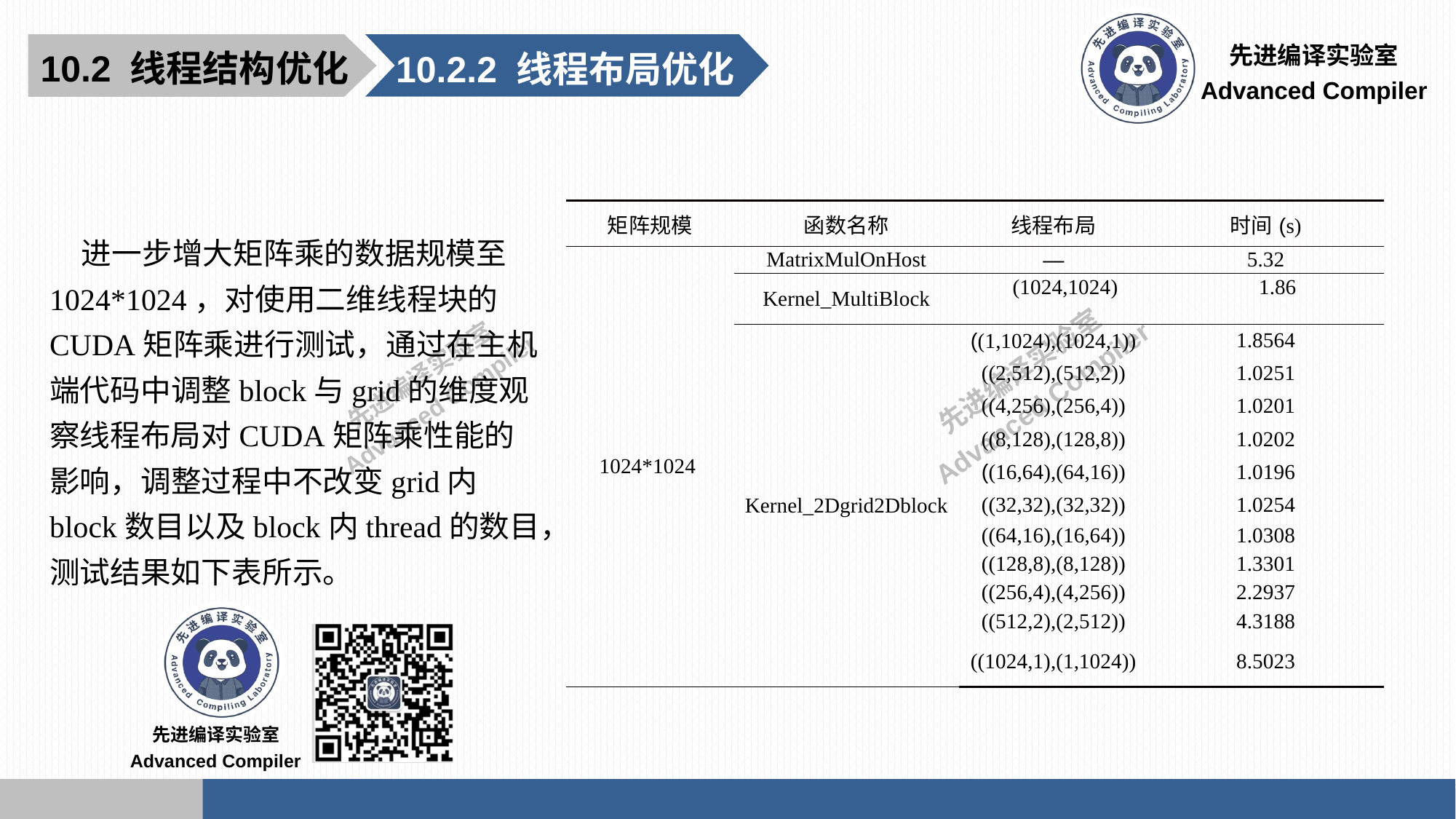

10.2 线程结构优化
10.2.2 线程布局优化

| 矩阵规模 | 函数名称 | 线程布局 | 时间(s) |  |
| --- | --- | --- | --- | --- |
| 1024\*1024 | MatrixMulOnHost | — | 5.32 |  |
|  | Kernel\_MultiBlock | (1024,1024) |  | 1.86 |
|  | Kernel\_2Dgrid2Dblock | ((1,1024),(1024,1)) | 1.8564 |  |
|  |  | ((2,512),(512,2)) | 1.0251 |  |
|  |  | ((4,256),(256,4)) | 1.0201 |  |
|  |  | ((8,128),(128,8)) | 1.0202 |  |
|  |  | ((16,64),(64,16)) | 1.0196 |  |
|  |  | ((32,32),(32,32)) | 1.0254 |  |
|  |  | ((64,16),(16,64)) | 1.0308 |  |
|  |  | ((128,8),(8,128)) | 1.3301 |  |
|  |  | ((256,4),(4,256)) | 2.2937 |  |
|  |  | ((512,2),(2,512)) | 4.3188 |  |
|  |  | ((1024,1),(1,1024)) | 8.5023 |  |
进一步增大矩阵乘的数据规模至1024*1024，对使用二维线程块的CUDA矩阵乘进行测试，通过在主机端代码中调整block与grid的维度观察线程布局对CUDA矩阵乘性能的影响，调整过程中不改变grid内block数目以及block内thread的数目，测试结果如下表所示。